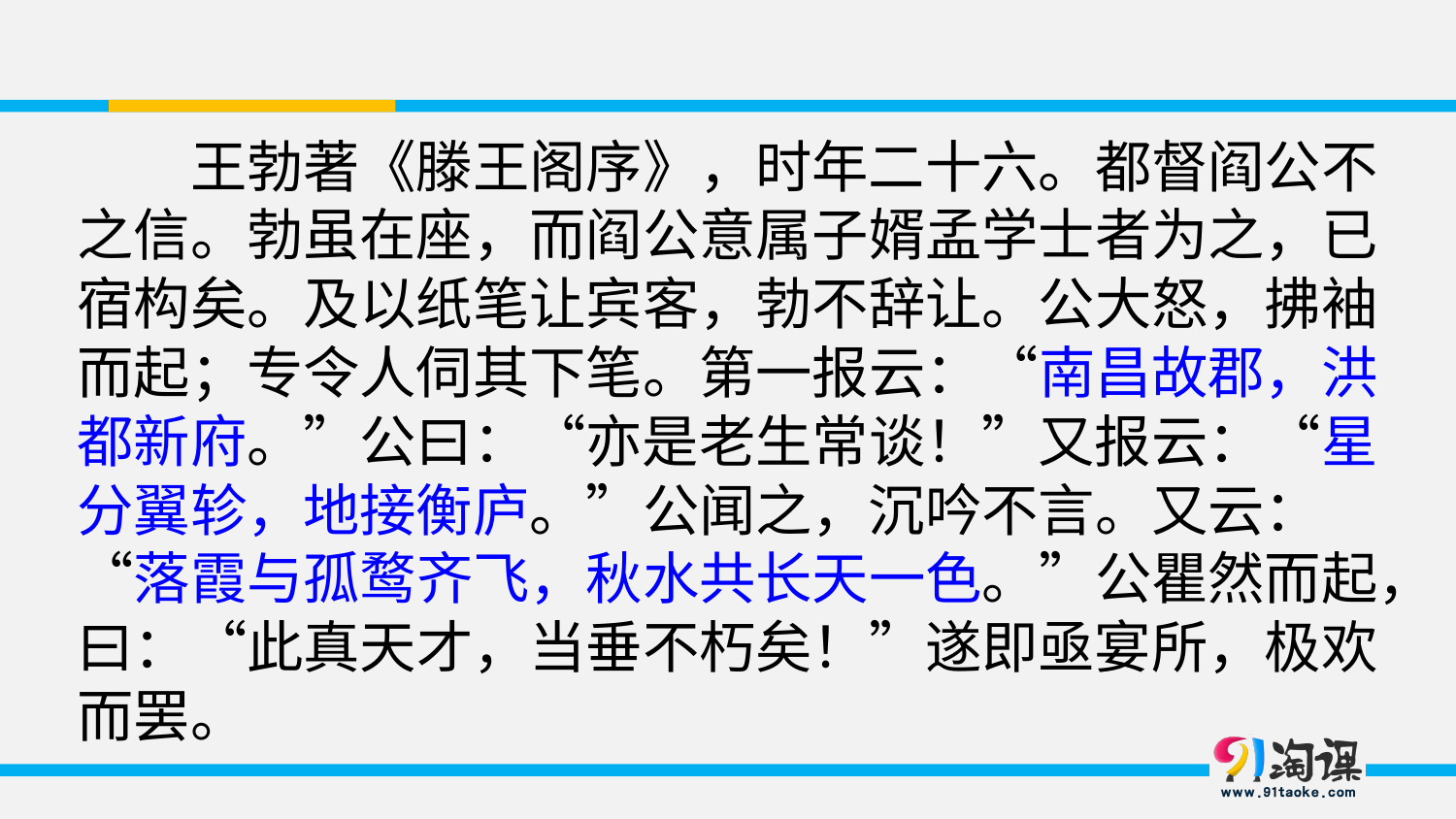

王勃著《滕王阁序》，时年二十六。都督阎公不之信。勃虽在座，而阎公意属子婿孟学士者为之，已宿构矣。及以纸笔让宾客，勃不辞让。公大怒，拂袖而起；专令人伺其下笔。第一报云：“南昌故郡，洪都新府。”公曰：“亦是老生常谈！”又报云：“星分翼轸，地接衡庐。”公闻之，沉吟不言。又云：“落霞与孤鹜齐飞，秋水共长天一色。”公瞿然而起，曰：“此真天才，当垂不朽矣！”遂即亟宴所，极欢而罢。